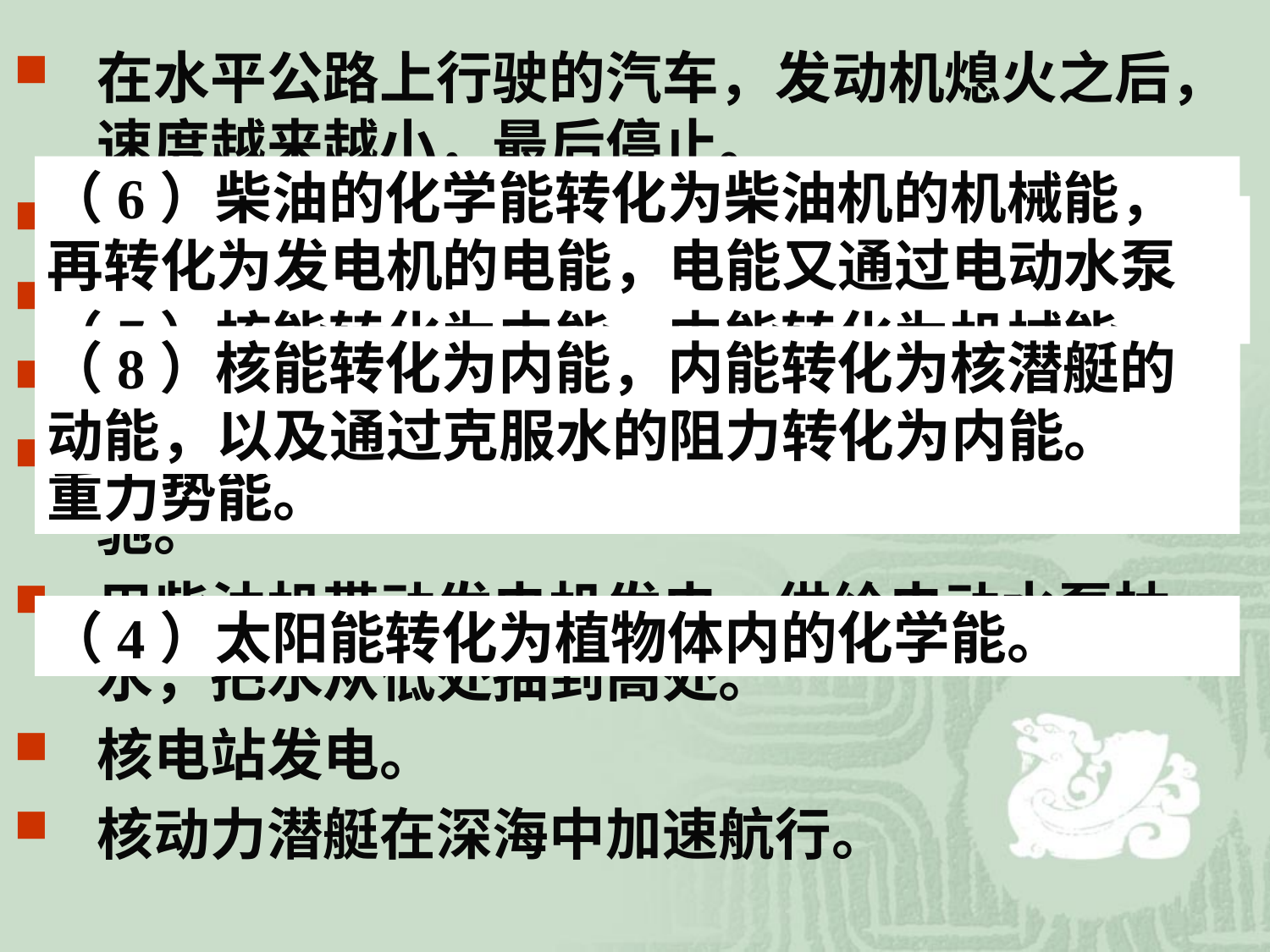

#
在水平公路上行驶的汽车，发动机熄火之后，速度越来越小，最后停止。
摆动的秋千，摆幅越来越小，最后停下来。
你用力蹬自行车上一个斜坡。
植物的光合作用
用太阳能电池做动力的电动汽车在赛车场上奔驰。
用柴油机带动发电机发电，供给电动水泵抽水，把水从低处抽到高处。
核电站发电。
核动力潜艇在深海中加速航行。
（6）柴油的化学能转化为柴油机的机械能，再转化为发电机的电能，电能又通过电动水泵转化为水的机械能。
（5）太阳能转化为电能，电能又转化为汽车的动能。
（1）汽车的动能转化成内能。（克服摩擦、空气阻力等做功） z
（7）核能转化为内能，内能转化为机械能，机械能转化为电能。
（2）秋千的动能和重力势能最后都转化为秋千及空气的内能。（过程中重力和空气阻力做功）
（8）核能转化为内能，内能转化为核潜艇的动能，以及通过克服水的阻力转化为内能。
（3）人体内的化学能转化为自行车的动能和重力势能。
（4）太阳能转化为植物体内的化学能。